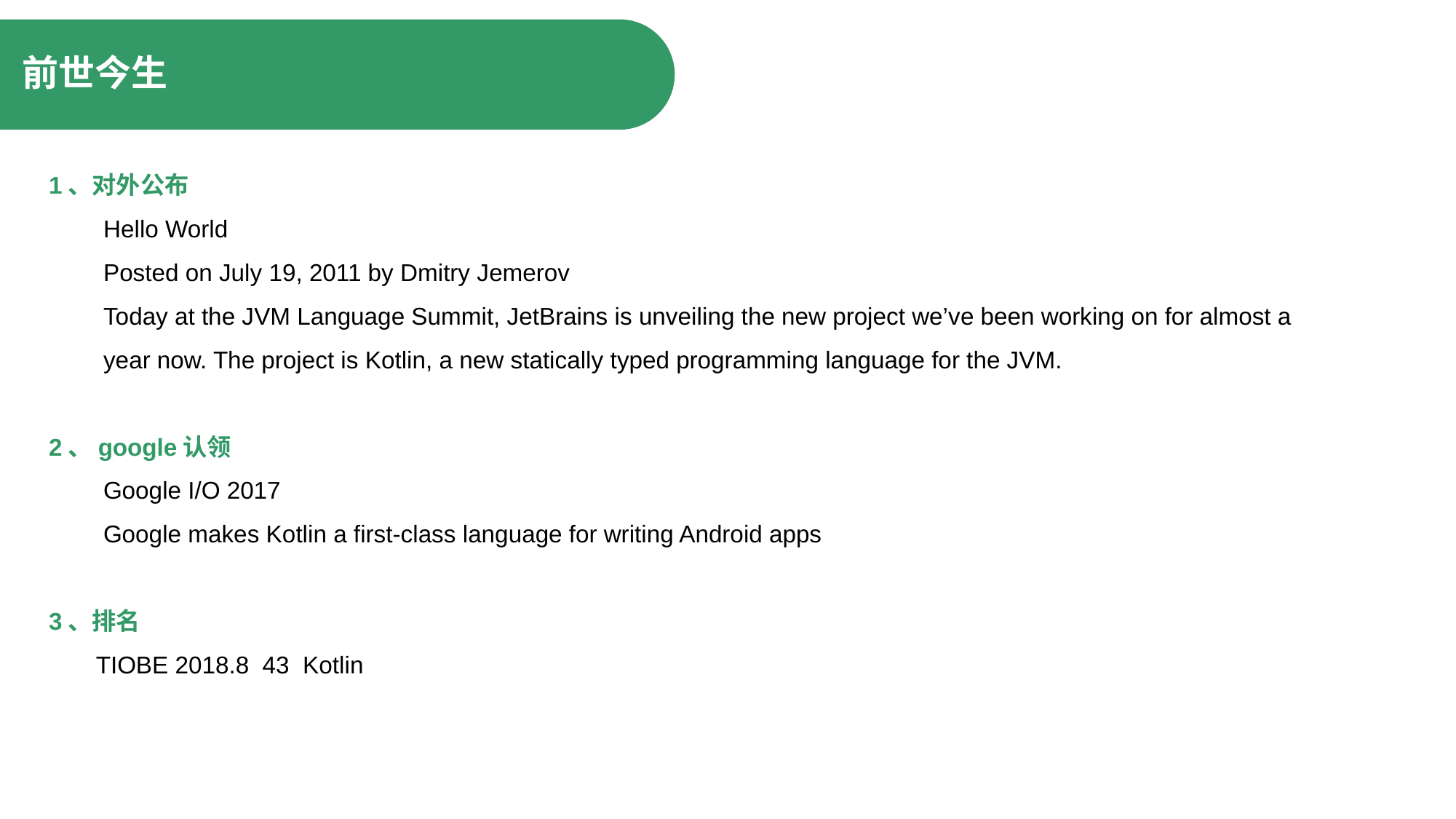

前世今生
1、对外公布
Hello World
Posted on July 19, 2011 by Dmitry Jemerov
Today at the JVM Language Summit, JetBrains is unveiling the new project we’ve been working on for almost a year now. The project is Kotlin, a new statically typed programming language for the JVM.

2、google认领
Google I/O 2017
Google makes Kotlin a first-class language for writing Android apps

3、排名
       TIOBE 2018.8  43  Kotlin